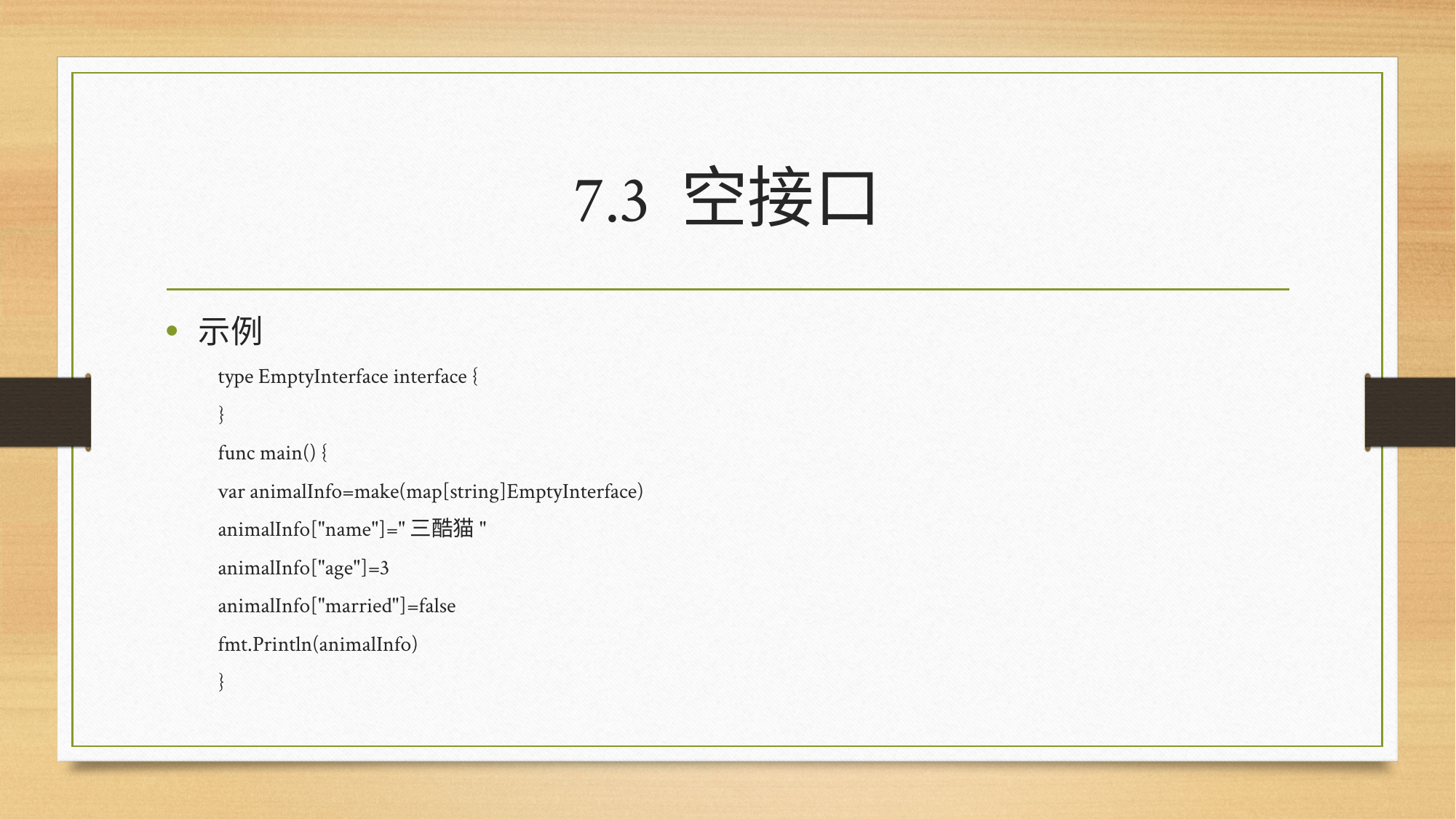

# 7.3 空接口
示例
type EmptyInterface interface {
}
func main() {
	var animalInfo=make(map[string]EmptyInterface)
	animalInfo["name"]="三酷猫"
	animalInfo["age"]=3
	animalInfo["married"]=false
	fmt.Println(animalInfo)
}